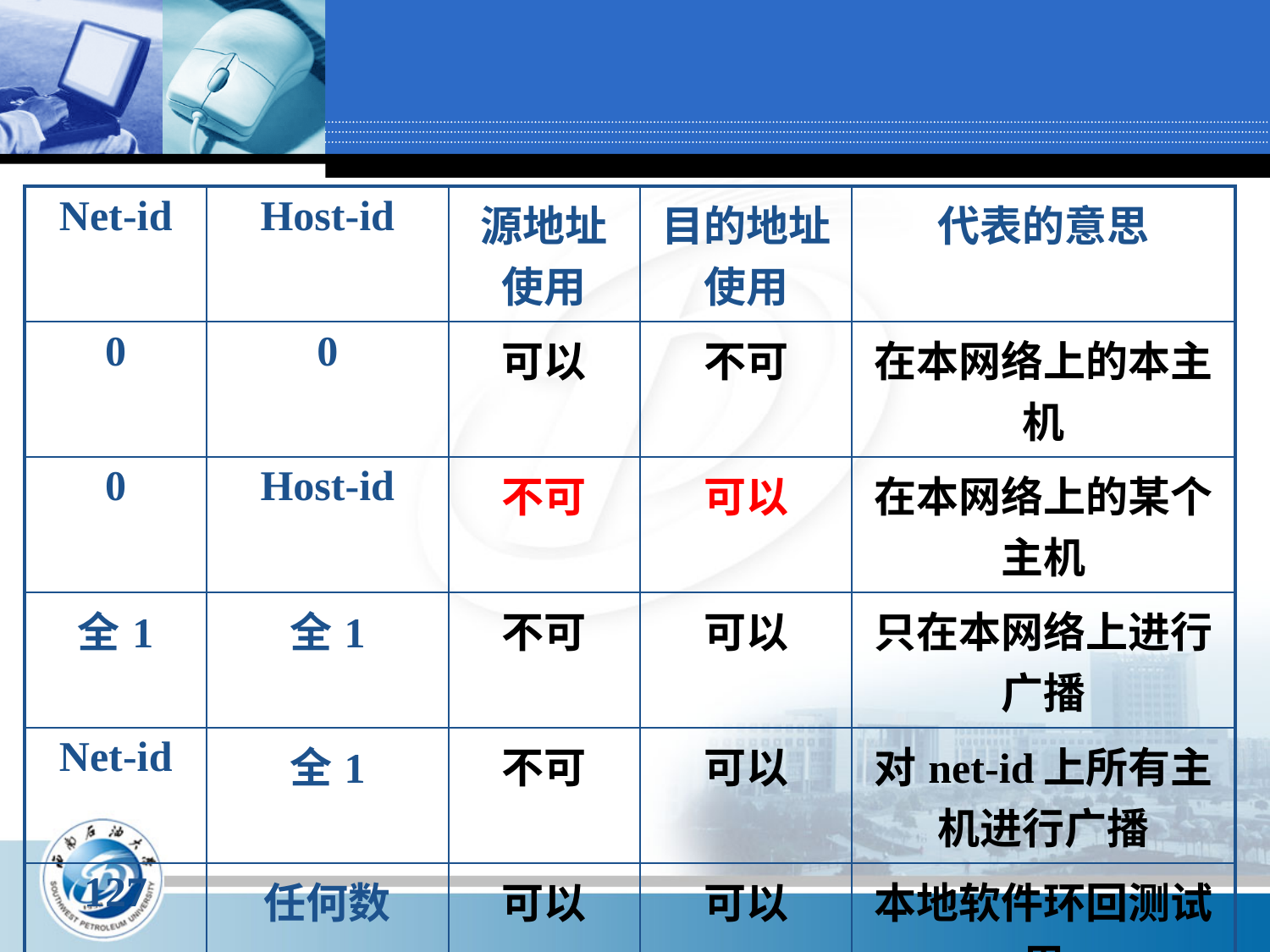

| Net-id | Host-id | 源地址使用 | 目的地址使用 | 代表的意思 |
| --- | --- | --- | --- | --- |
| 0 | 0 | 可以 | 不可 | 在本网络上的本主机 |
| 0 | Host-id | 不可 | 可以 | 在本网络上的某个主机 |
| 全1 | 全1 | 不可 | 可以 | 只在本网络上进行广播 |
| Net-id | 全1 | 不可 | 可以 | 对net-id上所有主机进行广播 |
| 127 | 任何数 | 可以 | 可以 | 本地软件环回测试用 |